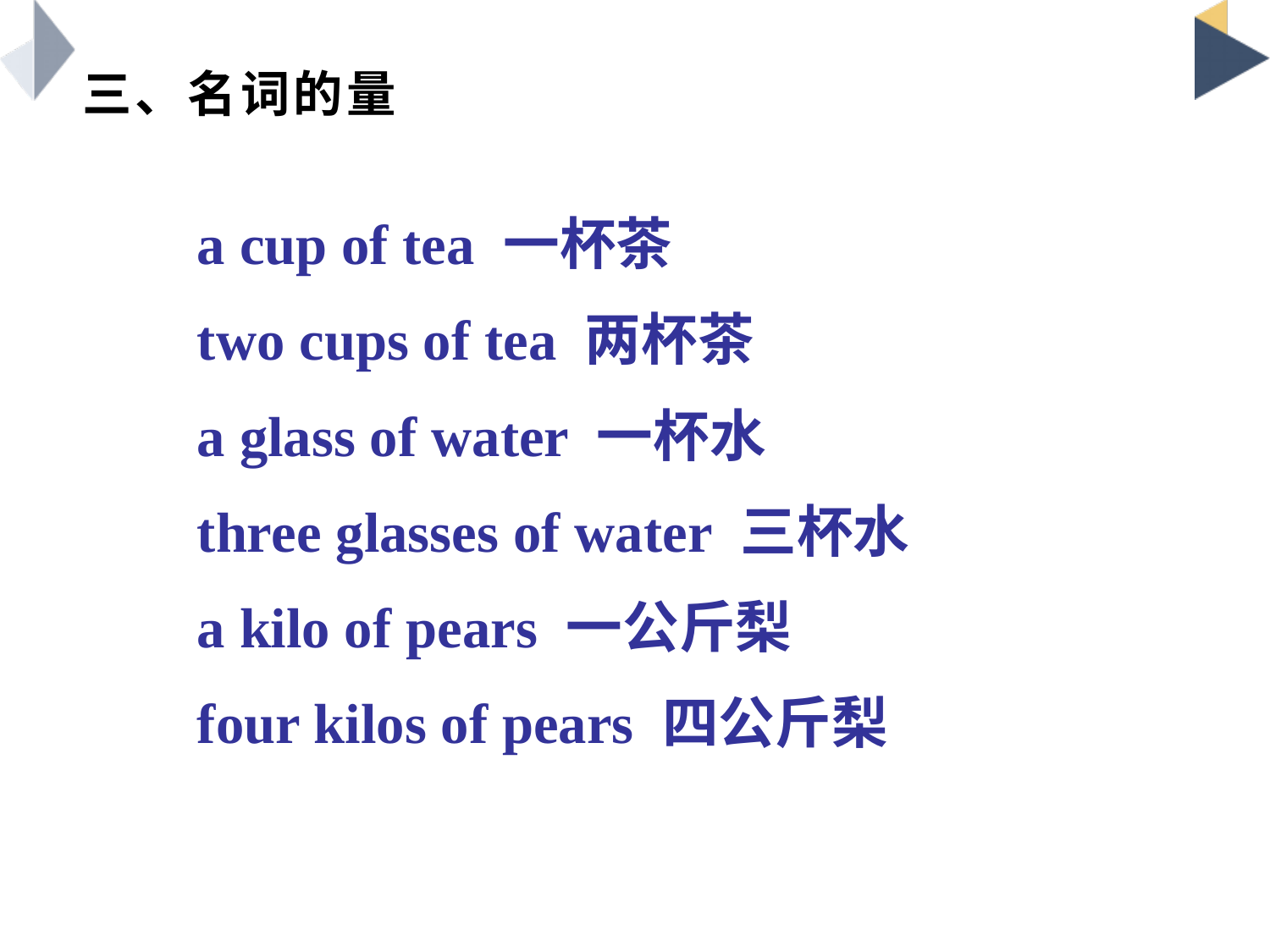

# 三、名词的量

a cup of tea 一杯茶
two cups of tea 两杯茶
a glass of water 一杯水
three glasses of water 三杯水
a kilo of pears 一公斤梨
four kilos of pears 四公斤梨